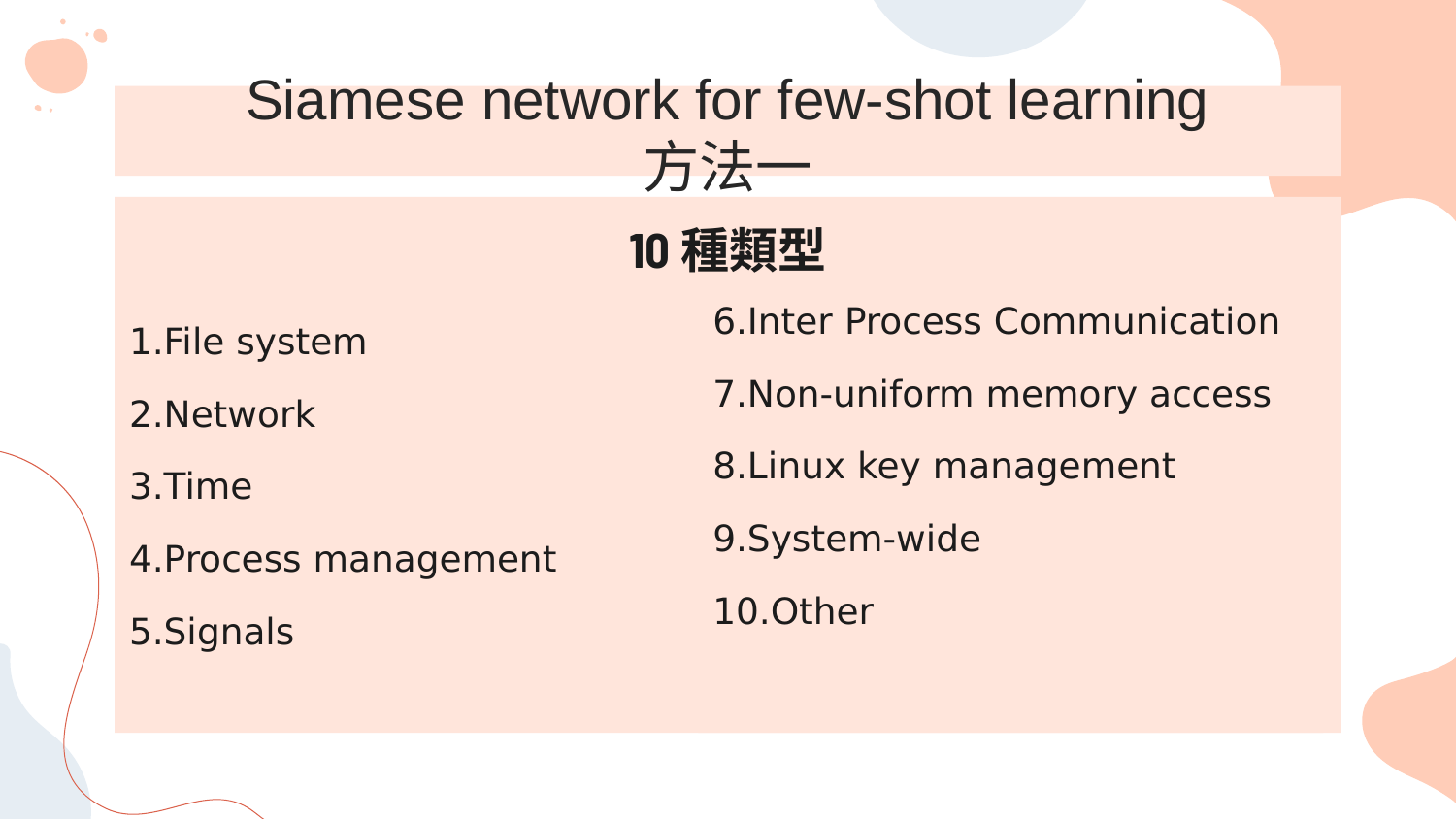

# Siamese network for few-shot learning
方法一
10種類型

1.File system
2.Network
3.Time
4.Process management
5.Signals

6.Inter Process Communication
7.Non-uniform memory access
8.Linux key management
9.System-wide
10.Other